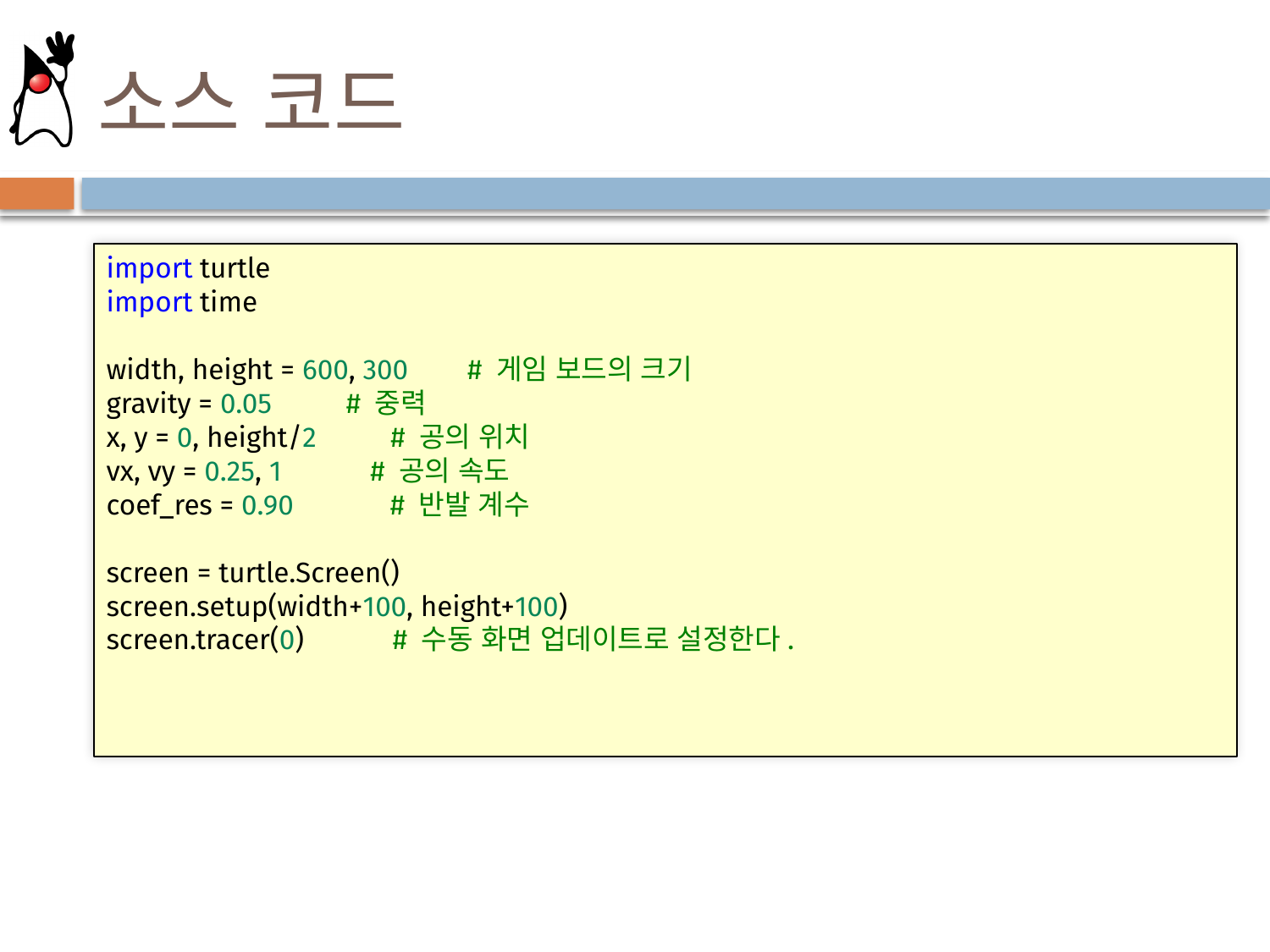

# 소스 코드
import turtle
import time
width, height = 600, 300        # 게임 보드의 크기
gravity = 0.05          # 중력
x, y = 0, height/2          # 공의 위치
vx, vy = 0.25, 1            # 공의 속도
coef_res = 0.90             # 반발 계수
screen = turtle.Screen()
screen.setup(width+100, height+100)
screen.tracer(0)            # 수동 화면 업데이트로 설정한다.